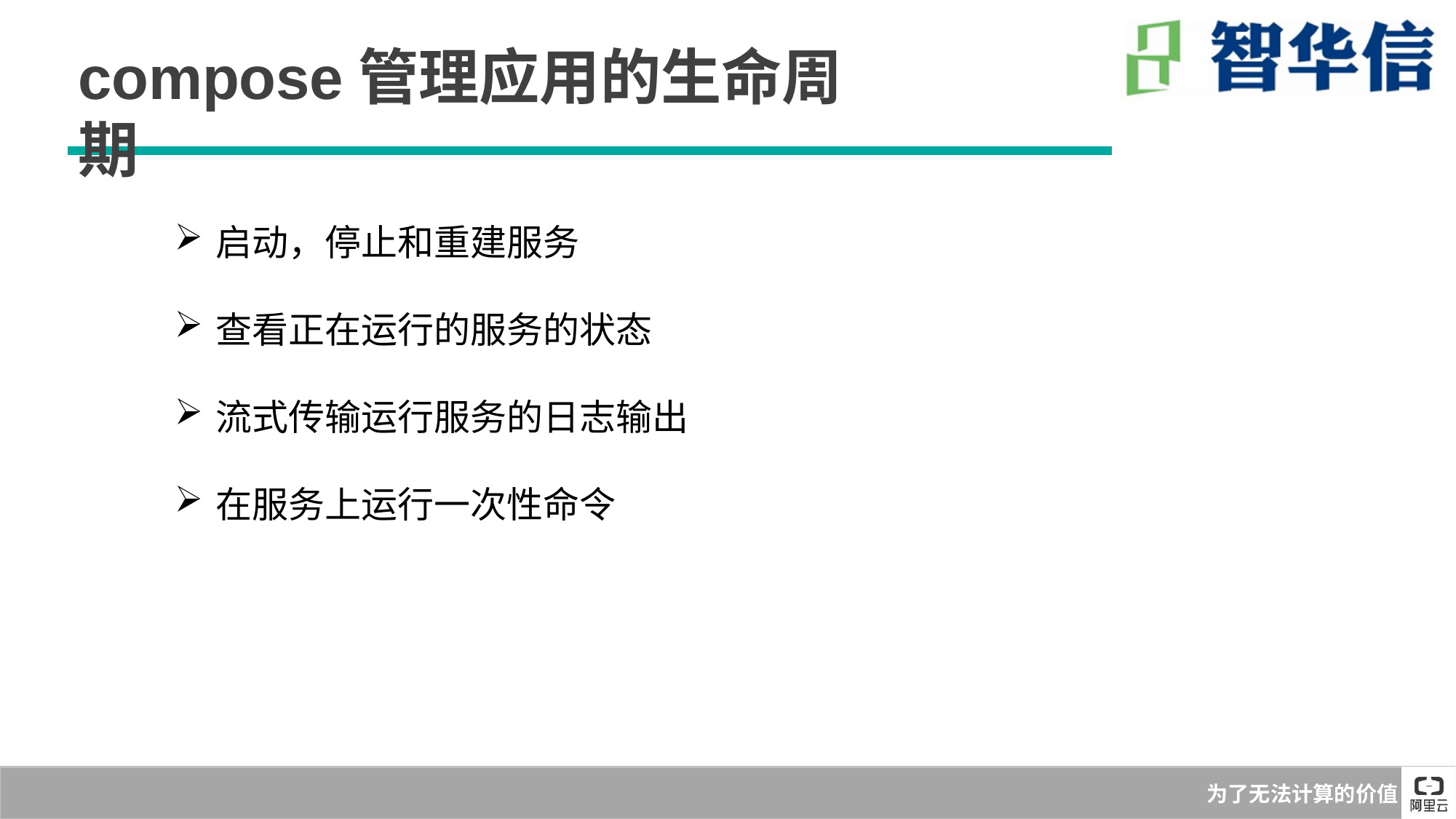

compose管理应用的生命周期
启动，停止和重建服务

查看正在运行的服务的状态

流式传输运行服务的日志输出

在服务上运行一次性命令